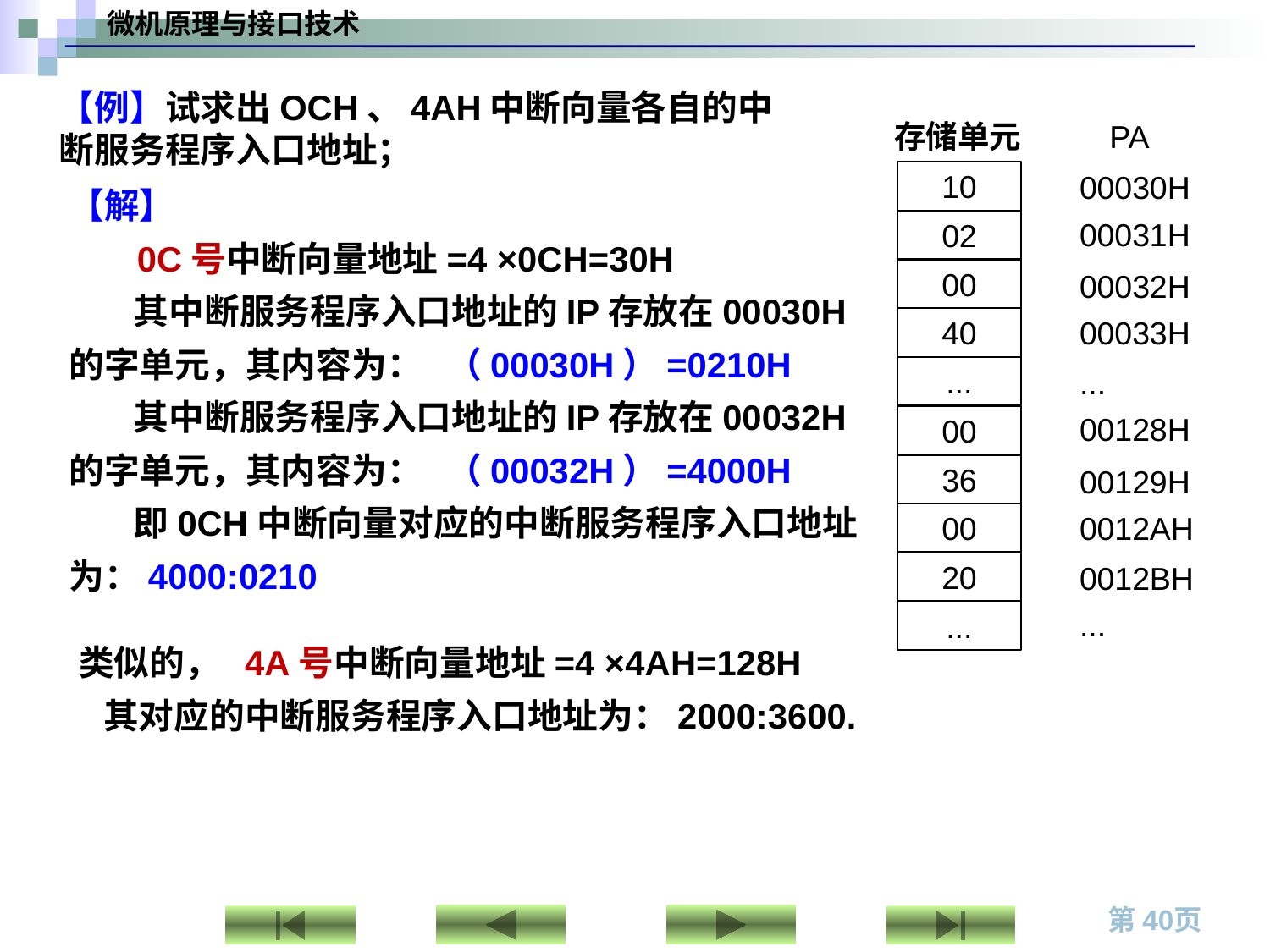

【例】试求出OCH、4AH中断向量各自的中断服务程序入口地址；
存储单元
PA
10
00030H
00031H
02
00
00032H
00033H
40
...
...
00128H
00
36
00129H
0012AH
00
20
0012BH
...
...
【解】
       0C号中断向量地址=4 ×0CH=30H
       其中断服务程序入口地址的IP存放在00030H的字单元，其内容为：   （00030H）=0210H
       其中断服务程序入口地址的IP存放在00032H的字单元，其内容为：   （00032H）=4000H
       即0CH中断向量对应的中断服务程序入口地址为：4000:0210

类似的，  4A号中断向量地址=4 ×4AH=128H
  其对应的中断服务程序入口地址为：2000:3600.